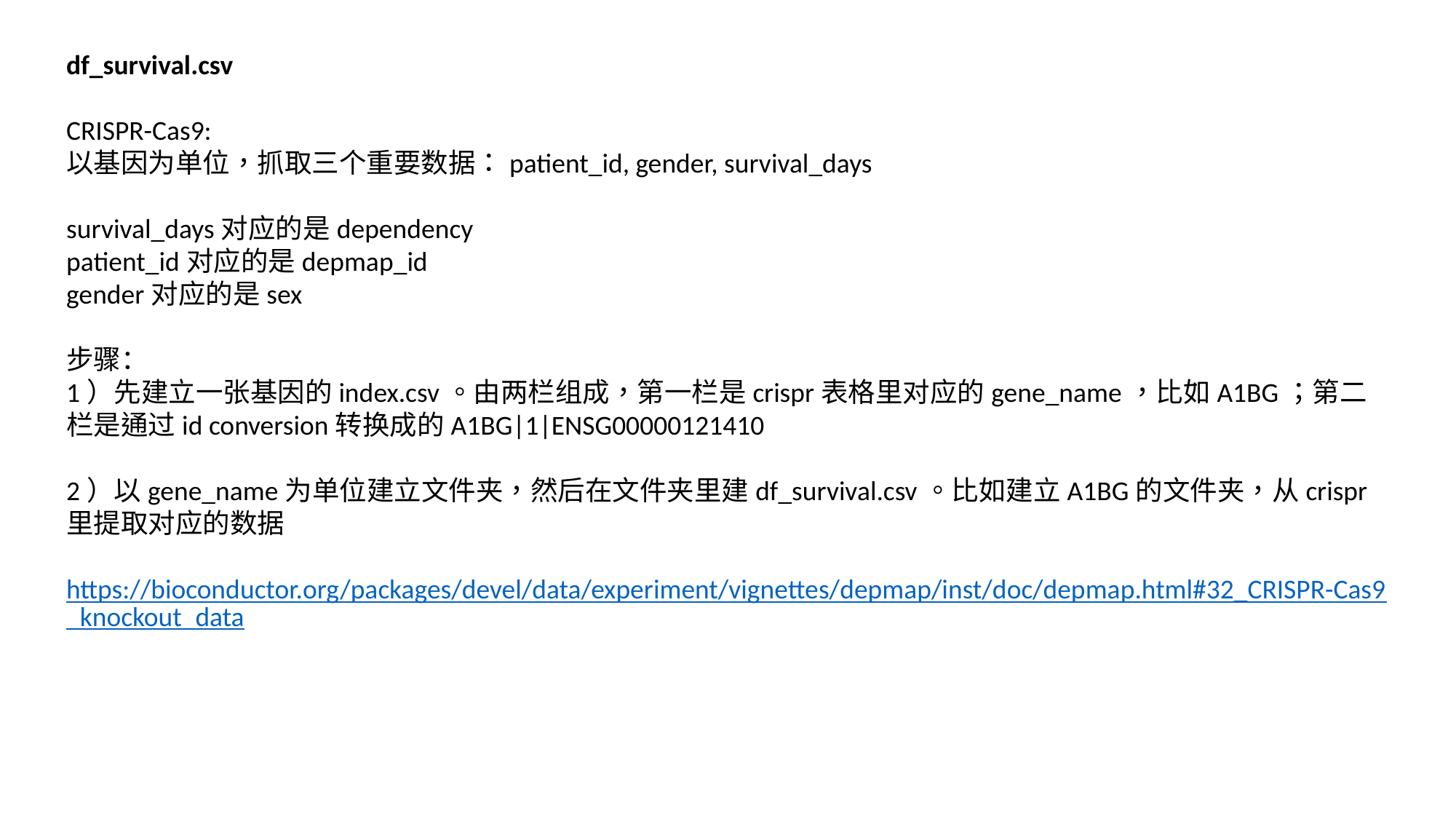

df_survival.csv

CRISPR-Cas9:
以基因为单位，抓取三个重要数据：patient_id, gender, survival_days

survival_days对应的是dependency
patient_id对应的是depmap_id
gender对应的是sex

步骤：
1）先建立一张基因的index.csv。由两栏组成，第一栏是crispr表格里对应的gene_name，比如A1BG；第二栏是通过id conversion转换成的A1BG|1|ENSG00000121410

2）以gene_name为单位建立文件夹，然后在文件夹里建df_survival.csv。比如建立A1BG的文件夹，从crispr里提取对应的数据

https://bioconductor.org/packages/devel/data/experiment/vignettes/depmap/inst/doc/depmap.html#32_CRISPR-Cas9_knockout_data